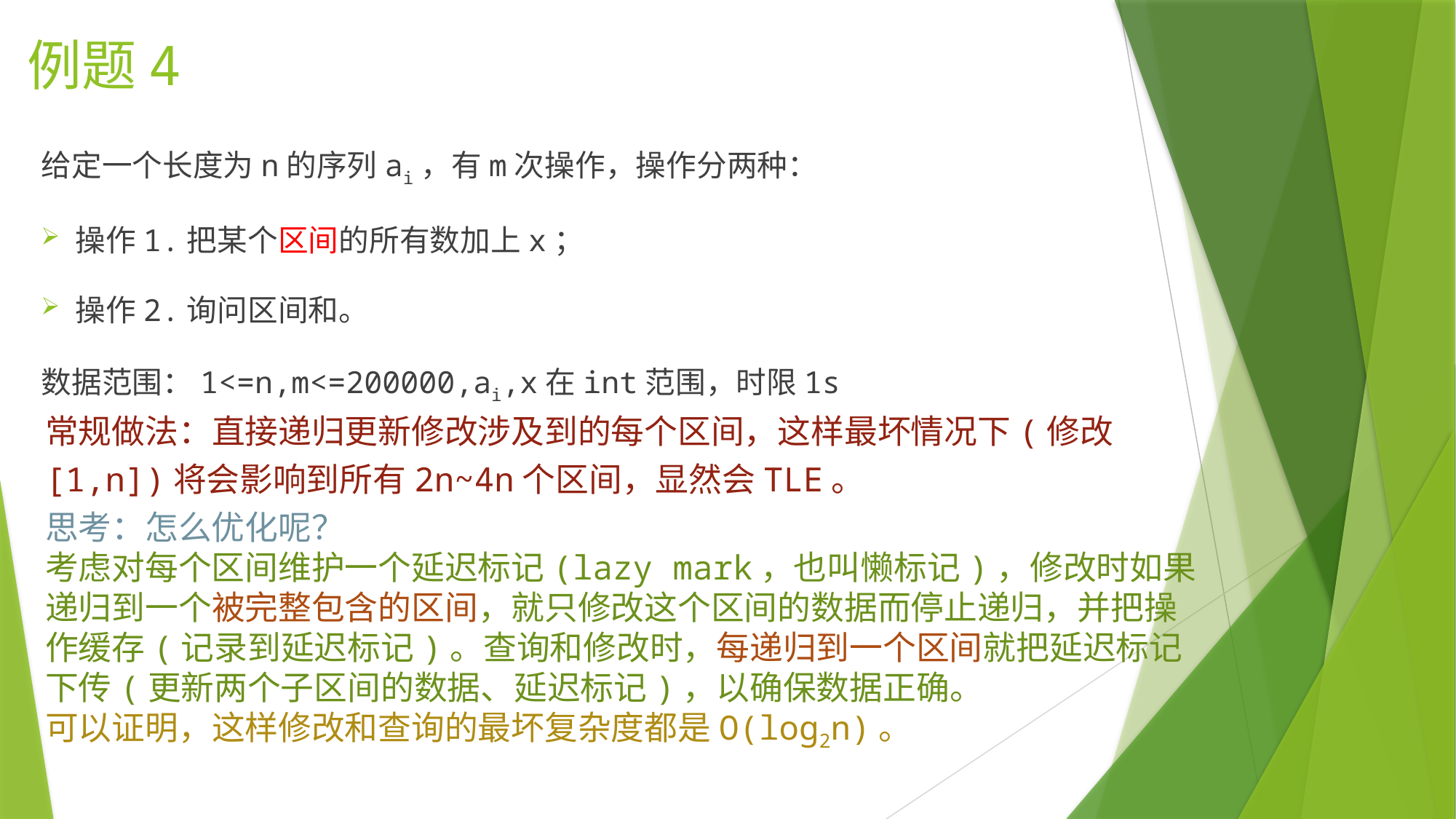

例题4
给定一个长度为n的序列ai，有m次操作，操作分两种：
操作1.把某个区间的所有数加上x；
操作2.询问区间和。
数据范围：1<=n,m<=200000,ai,x在int范围，时限1s
常规做法：直接递归更新修改涉及到的每个区间，这样最坏情况下(修改[1,n])将会影响到所有2n~4n个区间，显然会TLE。
思考：怎么优化呢？
考虑对每个区间维护一个延迟标记(lazy mark，也叫懒标记)，修改时如果递归到一个被完整包含的区间，就只修改这个区间的数据而停止递归，并把操作缓存(记录到延迟标记)。查询和修改时，每递归到一个区间就把延迟标记下传(更新两个子区间的数据、延迟标记)，以确保数据正确。
可以证明，这样修改和查询的最坏复杂度都是O(log2n)。